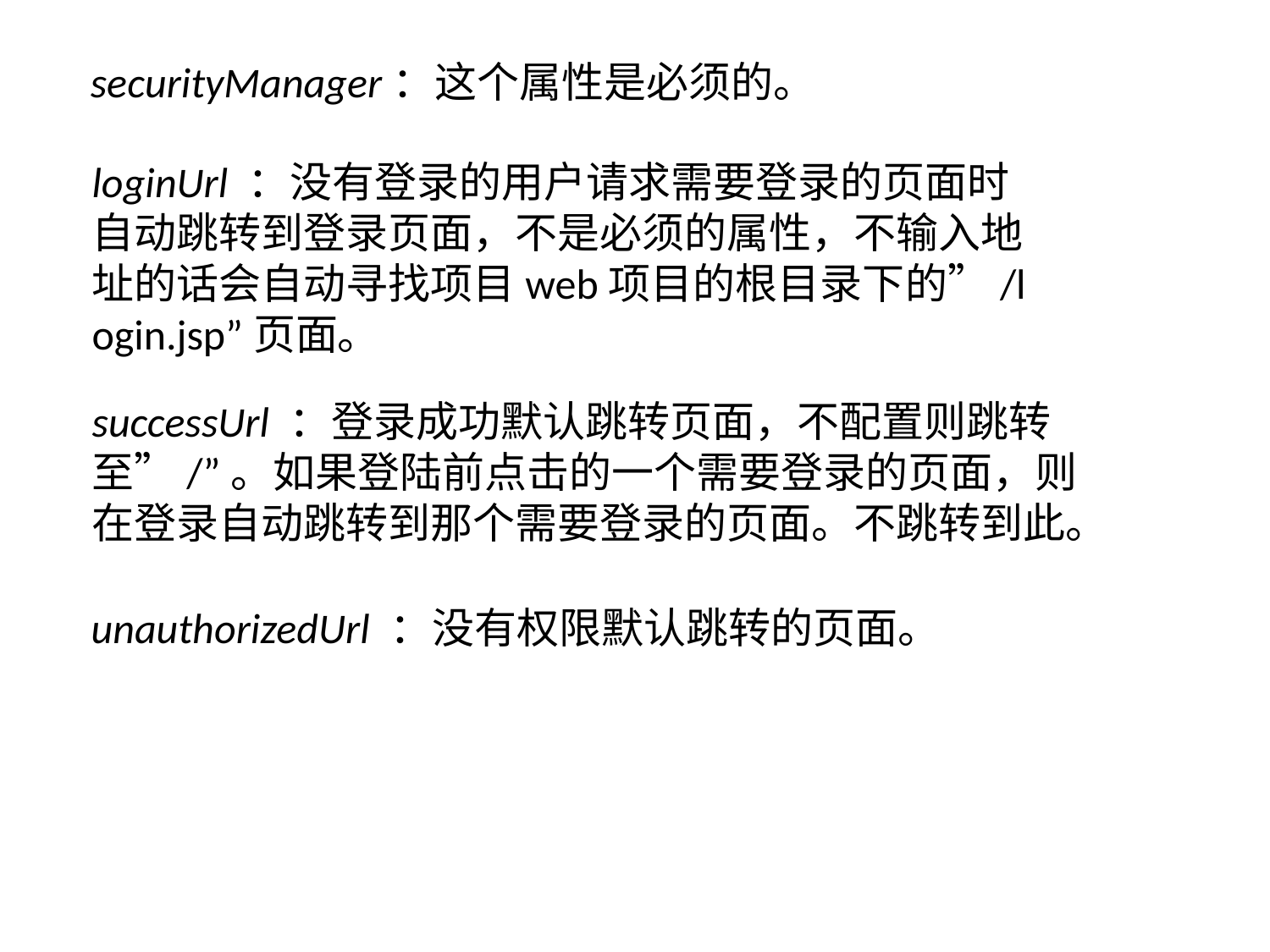

securityManager：这个属性是必须的。
loginUrl ：没有登录的用户请求需要登录的页面时自动跳转到登录页面，不是必须的属性，不输入地址的话会自动寻找项目web项目的根目录下的”/login.jsp”页面。

successUrl ：登录成功默认跳转页面，不配置则跳转至”/”。如果登陆前点击的一个需要登录的页面，则在登录自动跳转到那个需要登录的页面。不跳转到此。
unauthorizedUrl ：没有权限默认跳转的页面。